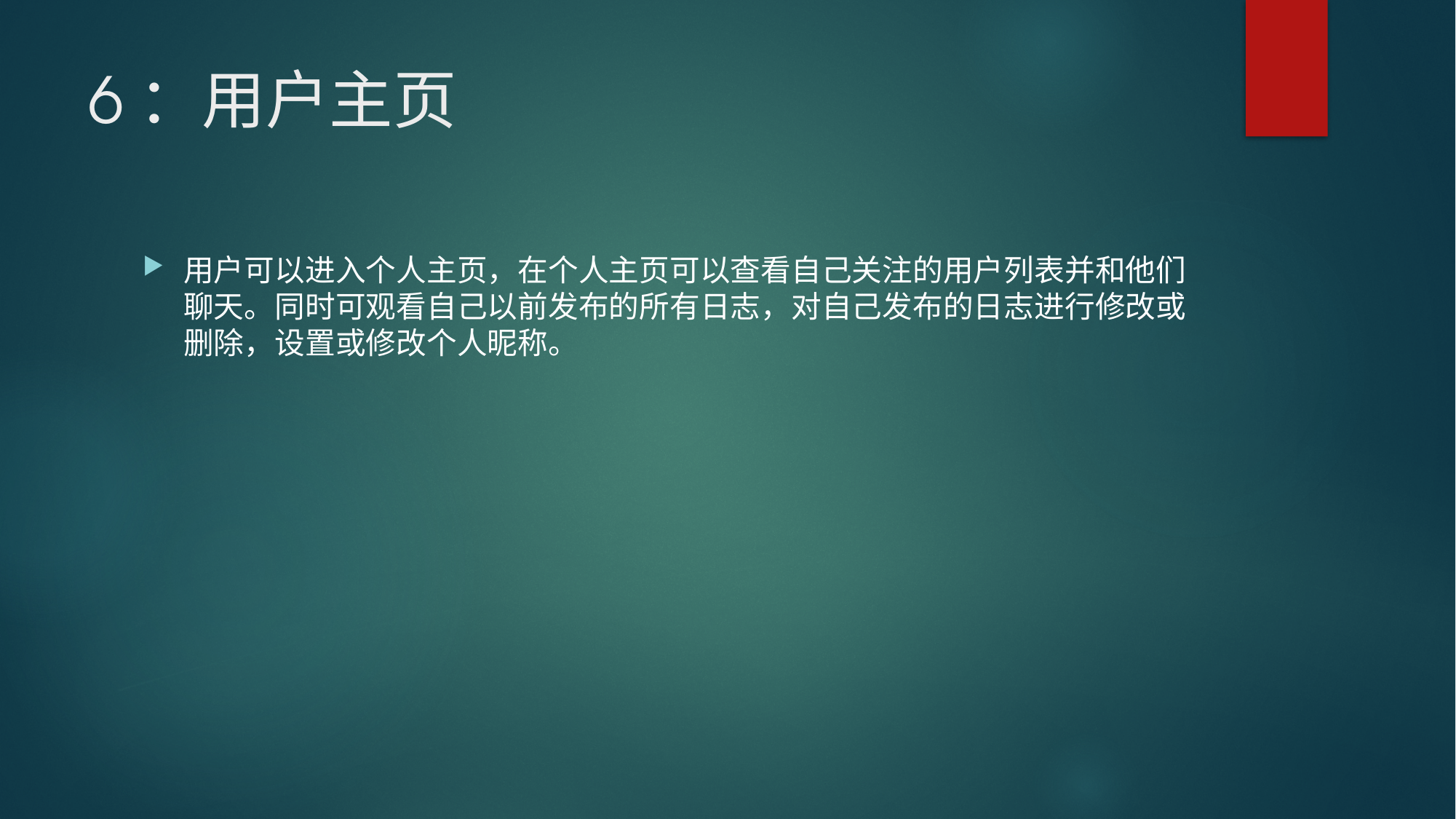

# 6：用户主页
用户可以进入个人主页，在个人主页可以查看自己关注的用户列表并和他们聊天。同时可观看自己以前发布的所有日志，对自己发布的日志进行修改或删除，设置或修改个人昵称。